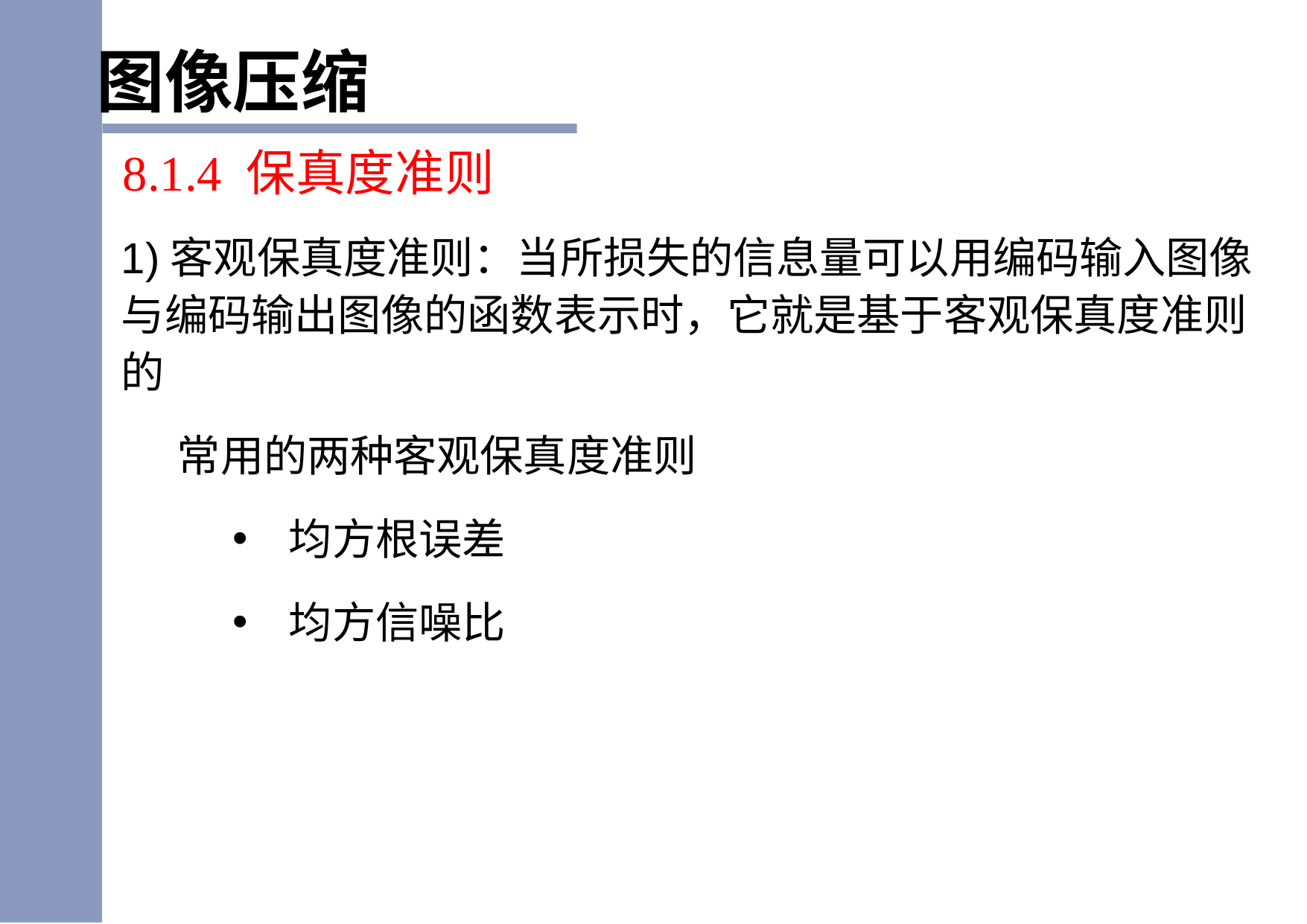

图像压缩

8.1.4 保真度准则
1)客观保真度准则：当所损失的信息量可以用编码输入图像与编码输出图像的函数表示时，它就是基于客观保真度准则的
常用的两种客观保真度准则
均方根误差
均方信噪比